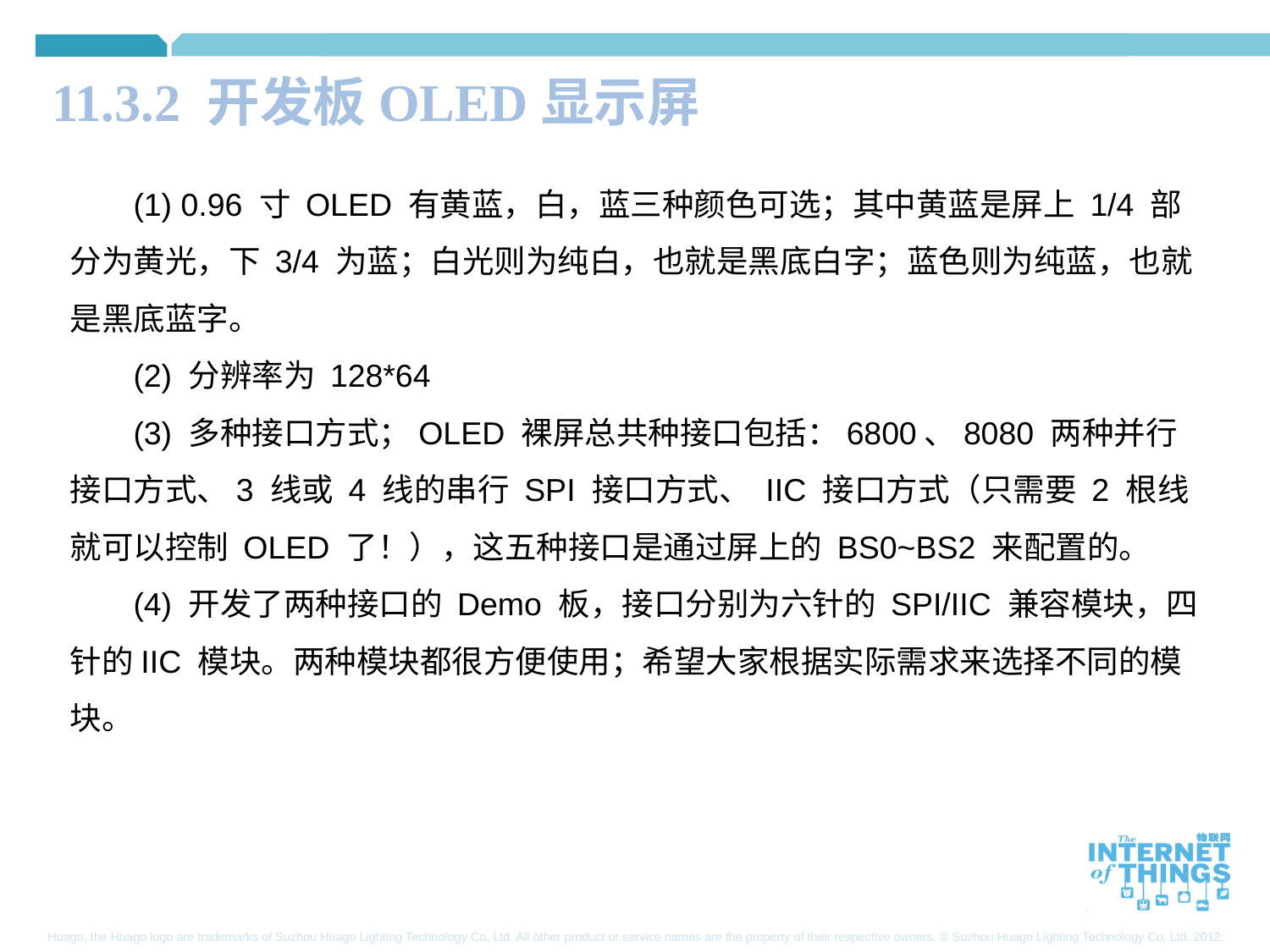

11.3.2 开发板OLED显示屏
(1) 0.96 寸 OLED 有黄蓝，白，蓝三种颜色可选；其中黄蓝是屏上 1/4 部分为黄光，下 3/4 为蓝；白光则为纯白，也就是黑底白字；蓝色则为纯蓝，也就是黑底蓝字。
(2) 分辨率为 128*64
(3) 多种接口方式；OLED 裸屏总共种接口包括：6800、8080 两种并行接口方式、3 线或 4 线的串行 SPI 接口方式、 IIC 接口方式（只需要 2 根线就可以控制 OLED 了！），这五种接口是通过屏上的 BS0~BS2 来配置的。
(4) 开发了两种接口的 Demo 板，接口分别为六针的 SPI/IIC 兼容模块，四针的IIC 模块。两种模块都很方便使用；希望大家根据实际需求来选择不同的模块。